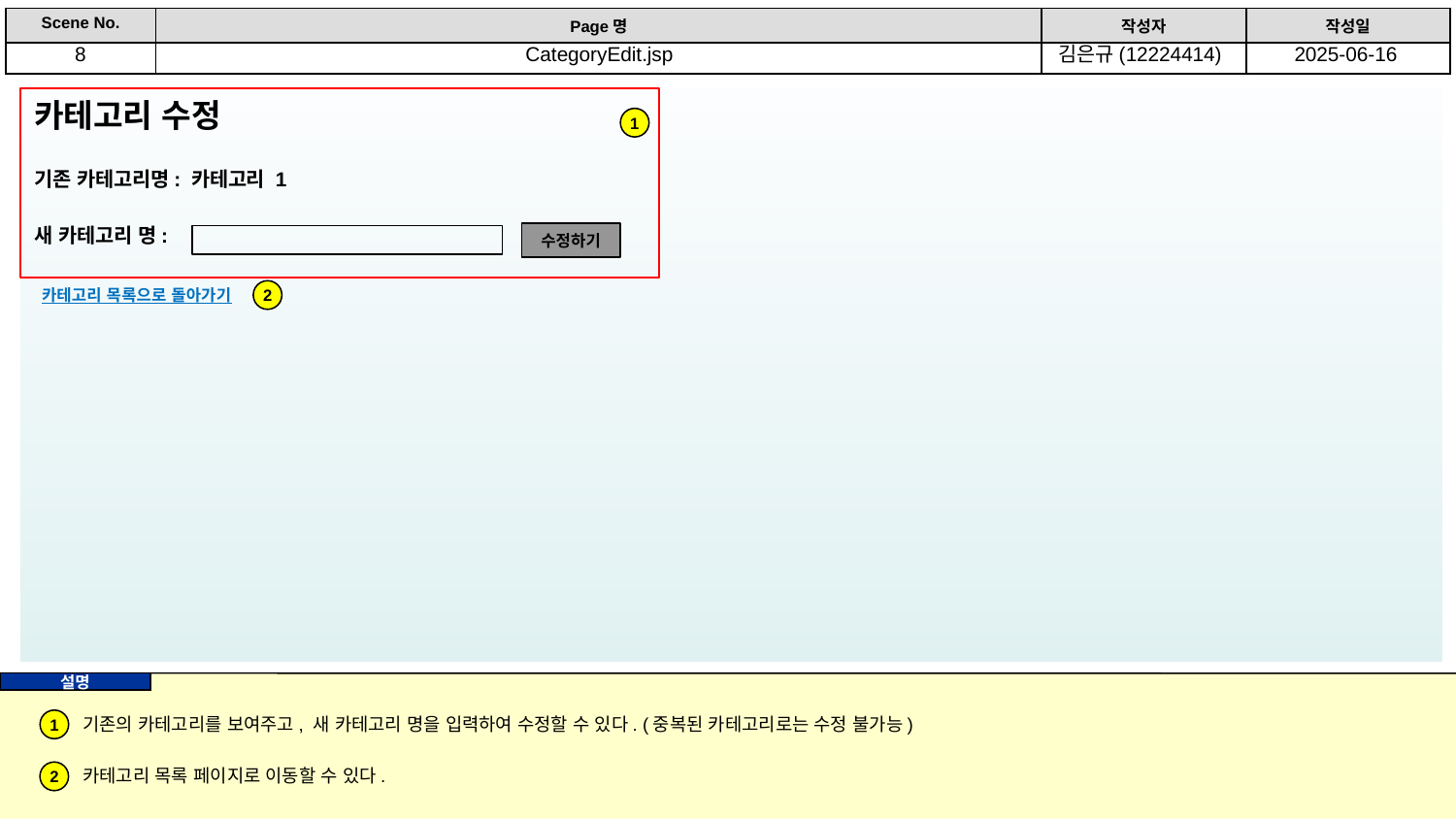

8
CategoryEdit.jsp
김은규(12224414)
2025-06-16
카테고리 수정

기존 카테고리명: 카테고리 1

새 카테고리 명:

1
수정하기

카테고리 목록으로 돌아가기
2
기존의 카테고리를 보여주고, 새 카테고리 명을 입력하여 수정할 수 있다. (중복된 카테고리로는 수정 불가능)

카테고리 목록 페이지로 이동할 수 있다.
1
2